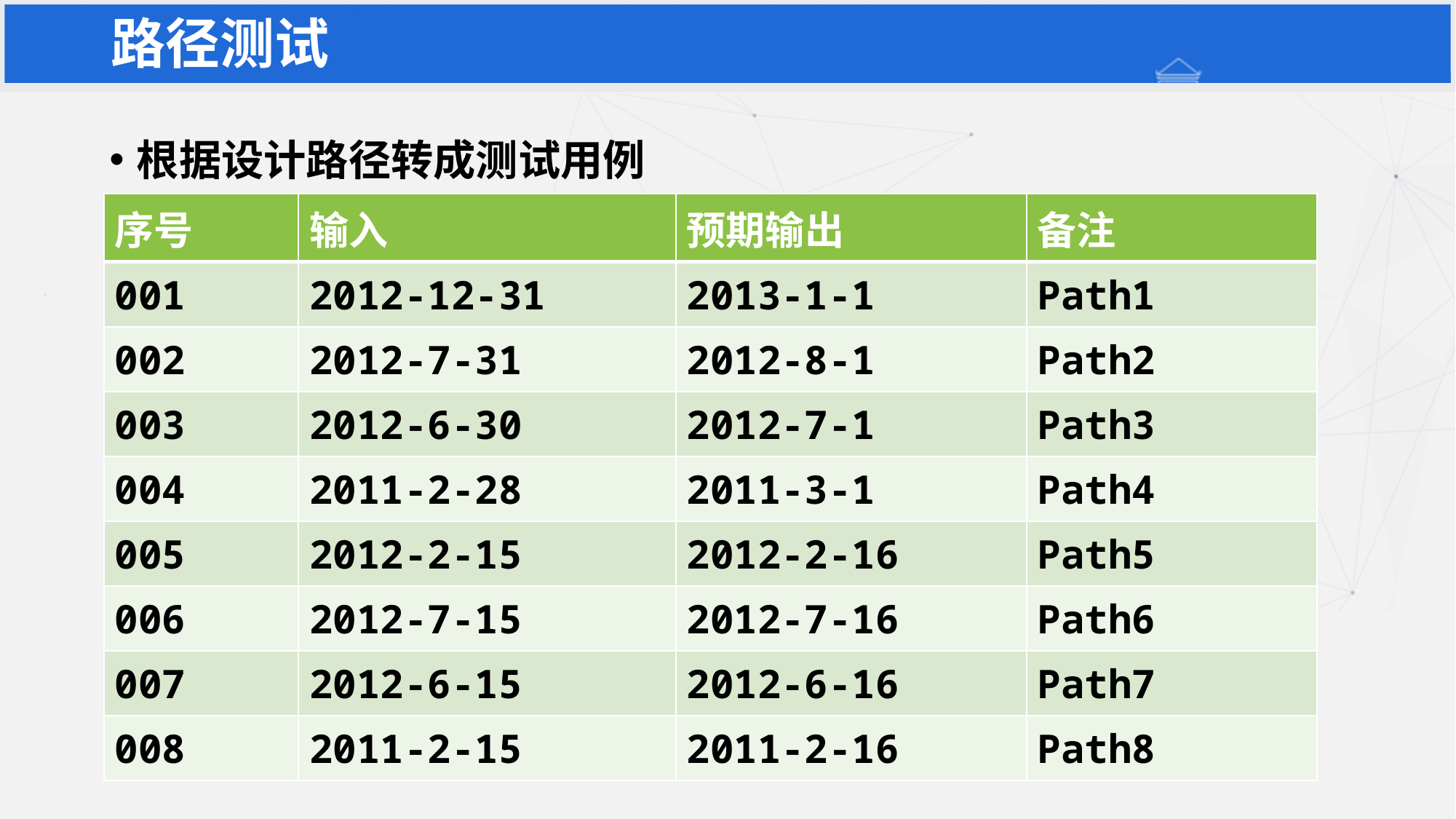

# 路径测试
根据设计路径转成测试用例

| 序号 | 输入 | 预期输出 | 备注 |
| --- | --- | --- | --- |
| 001 | 2012-12-31 | 2013-1-1 | Path1 |
| 002 | 2012-7-31 | 2012-8-1 | Path2 |
| 003 | 2012-6-30 | 2012-7-1 | Path3 |
| 004 | 2011-2-28 | 2011-3-1 | Path4 |
| 005 | 2012-2-15 | 2012-2-16 | Path5 |
| 006 | 2012-7-15 | 2012-7-16 | Path6 |
| 007 | 2012-6-15 | 2012-6-16 | Path7 |
| 008 | 2011-2-15 | 2011-2-16 | Path8 |